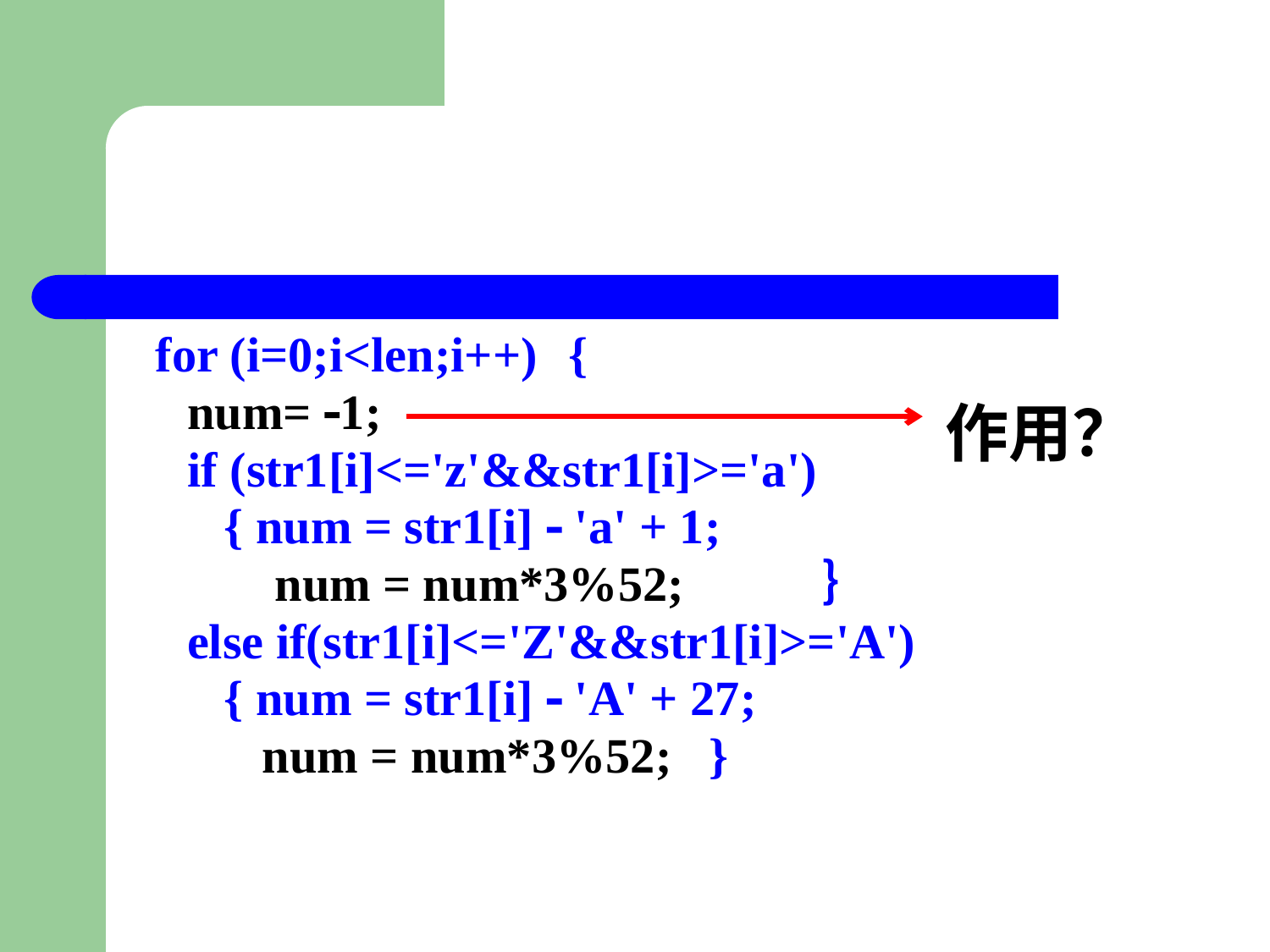

#
   for (i=0;i<len;i++) 	{
	num= −1;
	if (str1[i]<='z'&&str1[i]>='a')
	   { num = str1[i] − 'a' + 1;
           num = num*3%52;		｝
   	else if(str1[i]<='Z'&&str1[i]>='A')
 	   { num = str1[i] − 'A' + 27;
          num = num*3%52;   }
作用？